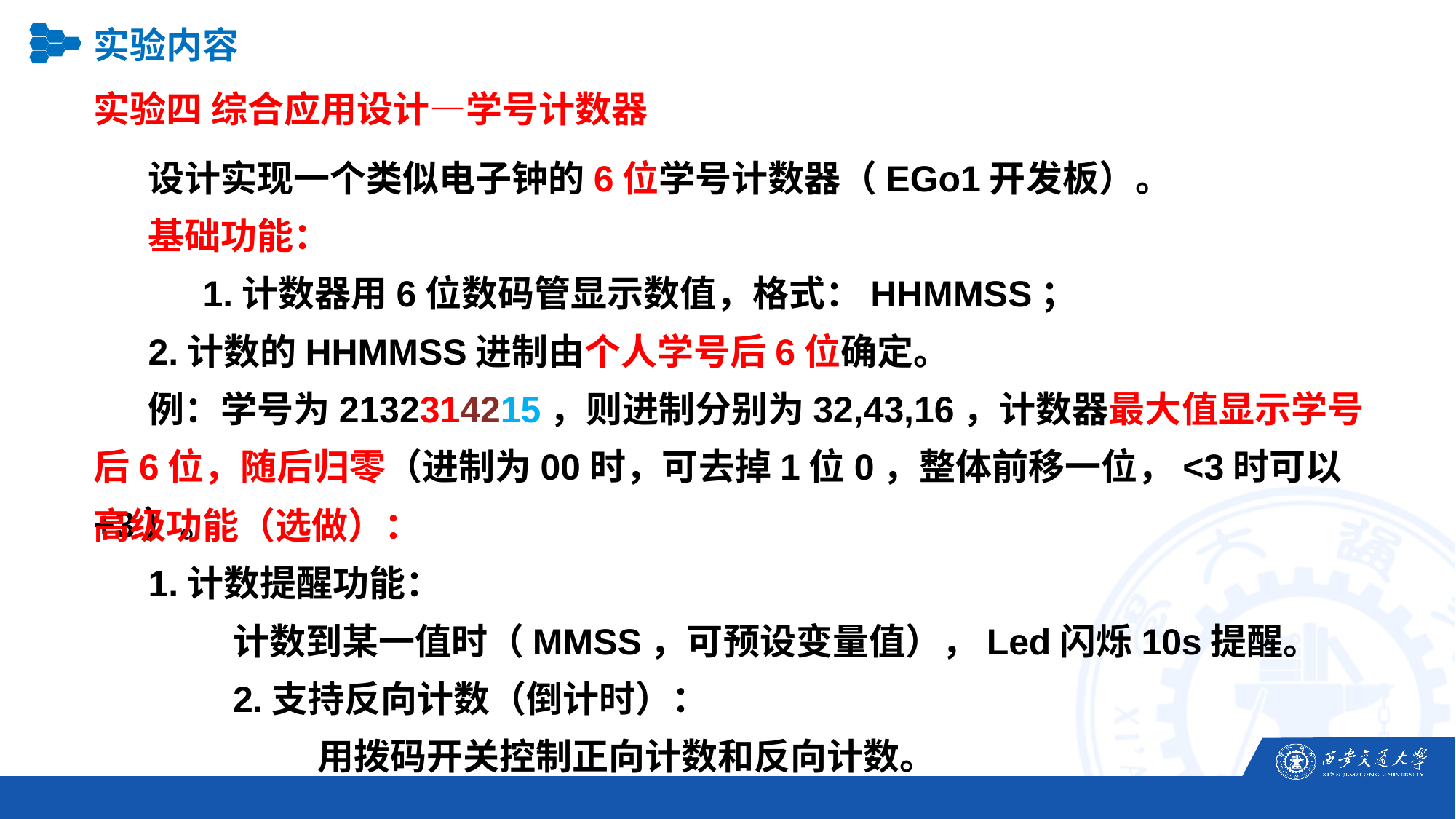

实验内容
实验四 综合应用设计—学号计数器
设计实现一个类似电子钟的6位学号计数器（EGo1开发板）。
基础功能：
1.计数器用6位数码管显示数值，格式：HHMMSS；
2.计数的HHMMSS进制由个人学号后6位确定。
例：学号为2132314215，则进制分别为32,43,16，计数器最大值显示学号后6位，随后归零（进制为00时，可去掉1位0，整体前移一位，<3时可以+3）。
高级功能（选做）：
1.计数提醒功能：
计数到某一值时（MMSS，可预设变量值），Led闪烁10s提醒。
2.支持反向计数（倒计时）：
用拨码开关控制正向计数和反向计数。